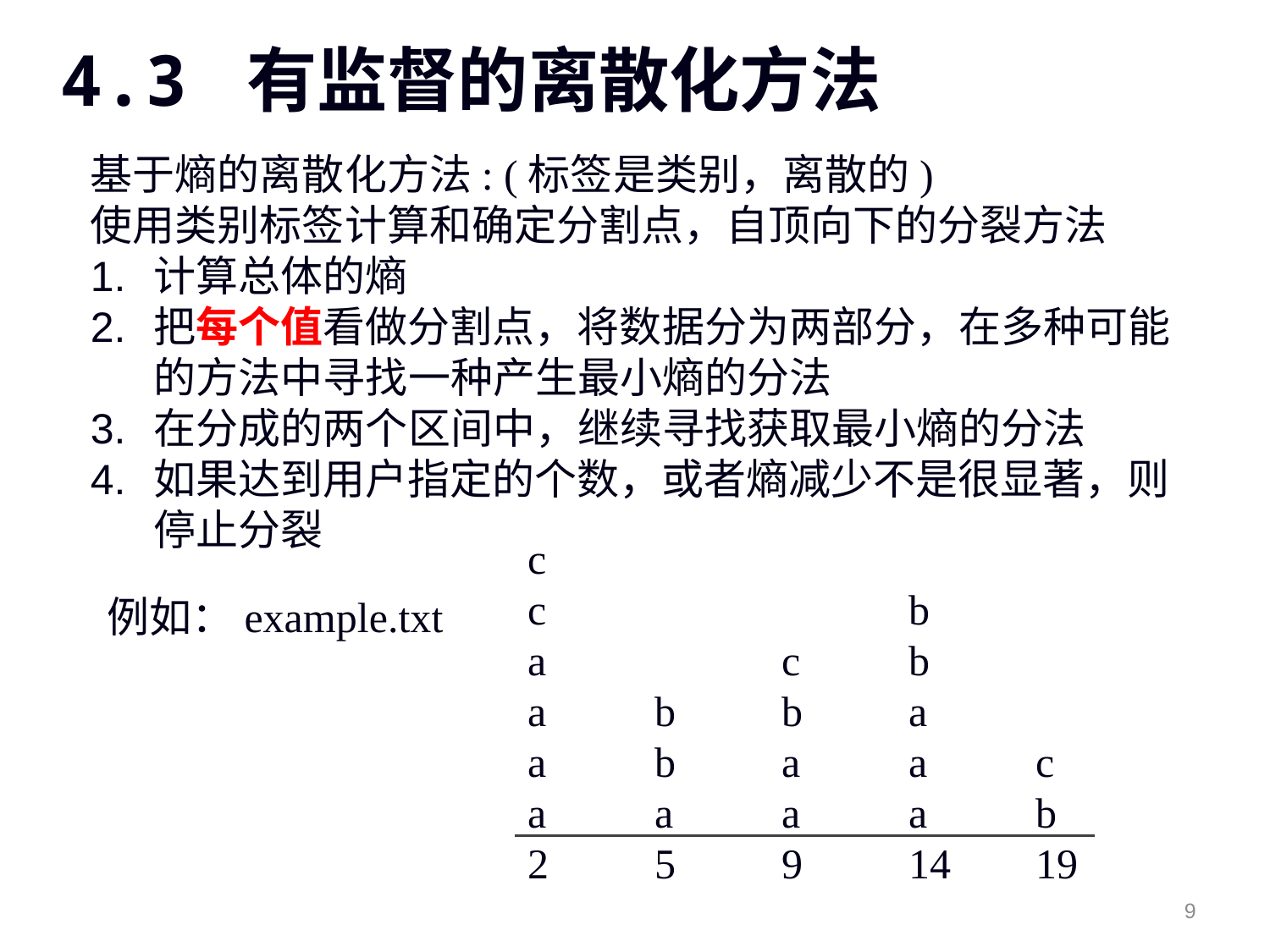

# 4.3 有监督的离散化方法
基于熵的离散化方法: (标签是类别，离散的)
使用类别标签计算和确定分割点，自顶向下的分裂方法
计算总体的熵
把每个值看做分割点，将数据分为两部分，在多种可能的方法中寻找一种产生最小熵的分法
在分成的两个区间中，继续寻找获取最小熵的分法
如果达到用户指定的个数，或者熵减少不是很显著，则停止分裂
c
c			b
a		c	b
a	b	b	a
a	b	a	a	c
a	a	a	a	b
2	5	9	14	19
例如：example.txt